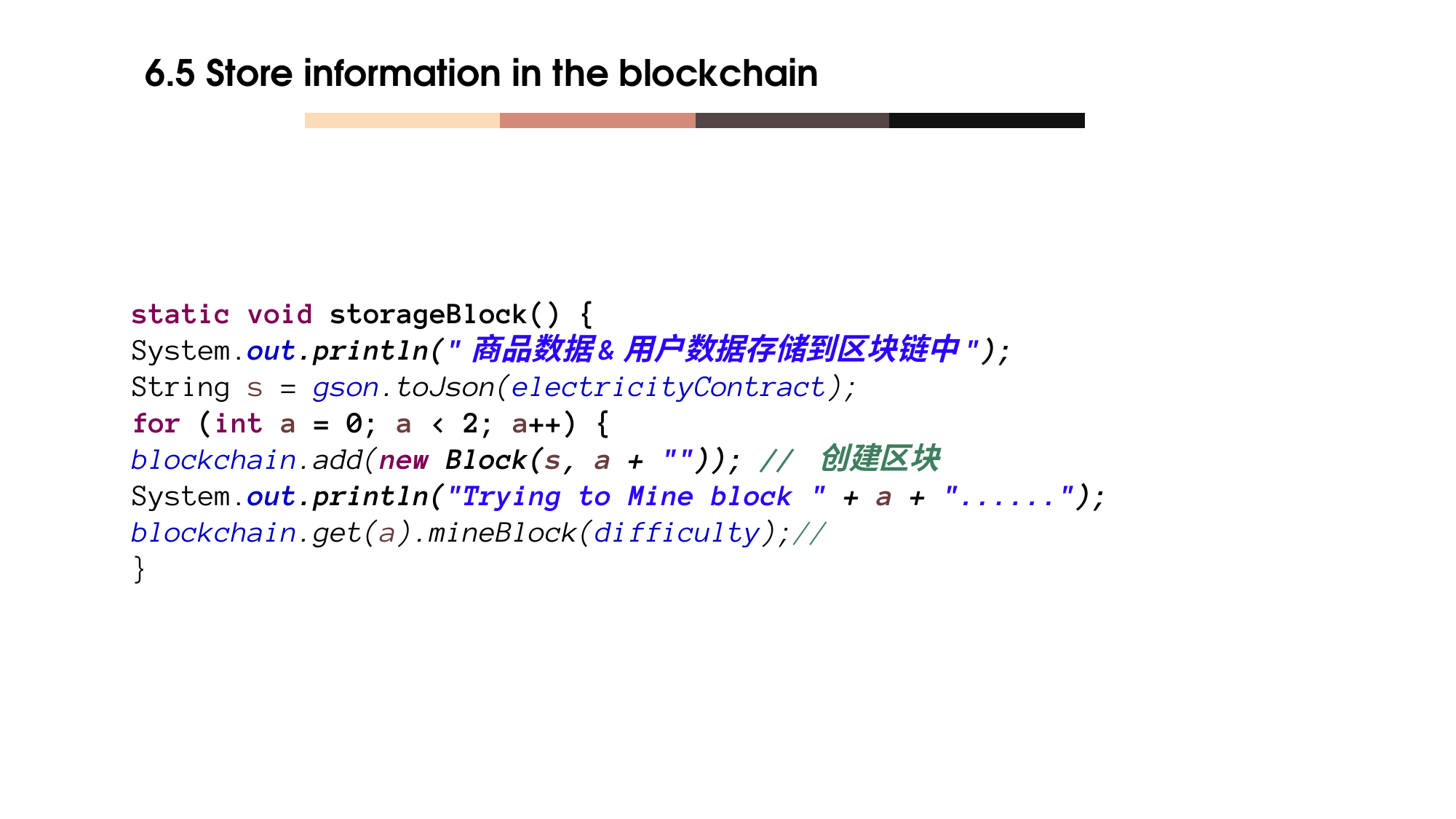

6.5 Store information in the blockchain
static void storageBlock() {
System.out.println("商品数据&用户数据存储到区块链中");
String s = gson.toJson(electricityContract);
for (int a = 0; a < 2; a++) {
blockchain.add(new Block(s, a + "")); // 创建区块
System.out.println("Trying to Mine block " + a + "......");
blockchain.get(a).mineBlock(difficulty);//
}